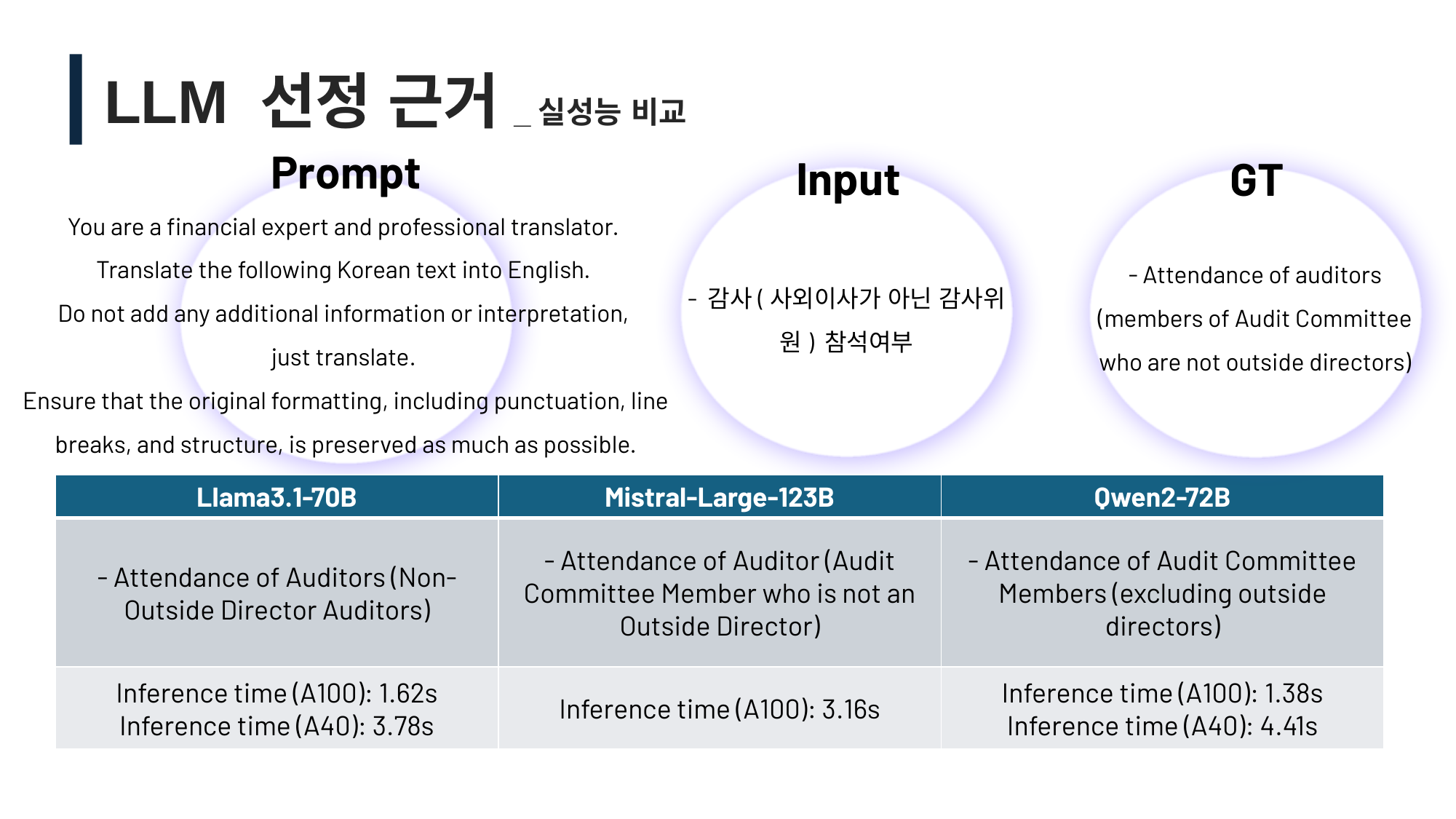

LLM 선정 근거_실성능 비교
Prompt
Input
GT

- 감사(사외이사가 아닌 감사위원) 참석여부

- Attendance of auditors (members of Audit Committee who are not outside directors)

You are a financial expert and professional translator.
Translate the following Korean text into English.
Do not add any additional information or interpretation,
just translate.
Ensure that the original formatting, including punctuation, line breaks, and structure, is preserved as much as possible.
| Llama3.1-70B | Mistral-Large-123B | Qwen2-72B |
| --- | --- | --- |
| - Attendance of Auditors (Non-Outside Director Auditors) | - Attendance of Auditor (Audit Committee Member who is not an Outside Director) | - Attendance of Audit Committee Members (excluding outside directors) |
| Inference time (A100): 1.62s Inference time (A40): 3.78s | Inference time (A100): 3.16s | Inference time (A100): 1.38s Inference time (A40): 4.41s |